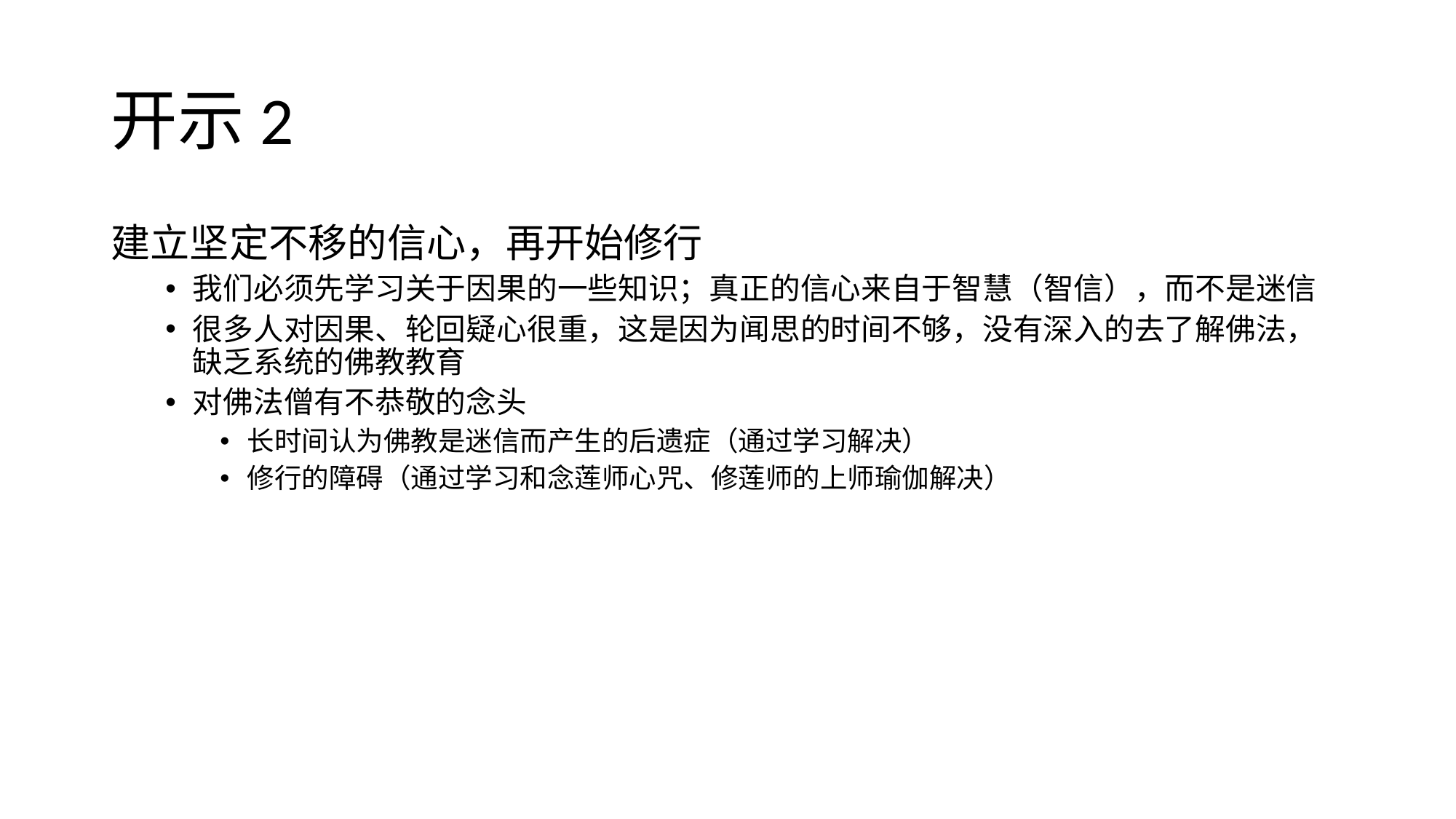

# 开示2
建立坚定不移的信心，再开始修行
我们必须先学习关于因果的一些知识；真正的信心来自于智慧（智信），而不是迷信
很多人对因果、轮回疑心很重，这是因为闻思的时间不够，没有深入的去了解佛法，缺乏系统的佛教教育
对佛法僧有不恭敬的念头
长时间认为佛教是迷信而产生的后遗症（通过学习解决）
修行的障碍（通过学习和念莲师心咒、修莲师的上师瑜伽解决）